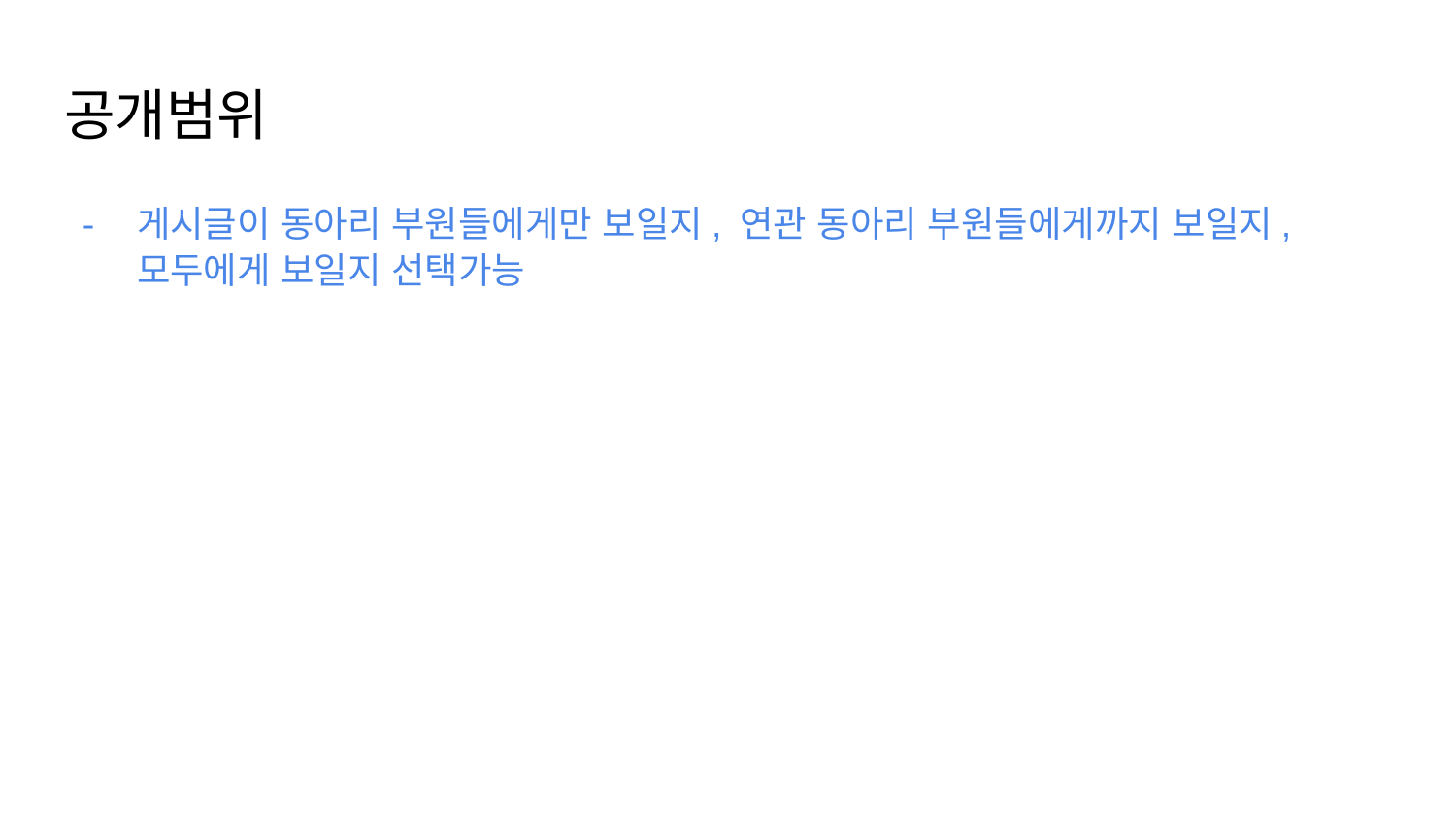

# 공개범위
게시글이 동아리 부원들에게만 보일지, 연관 동아리 부원들에게까지 보일지, 모두에게 보일지 선택가능